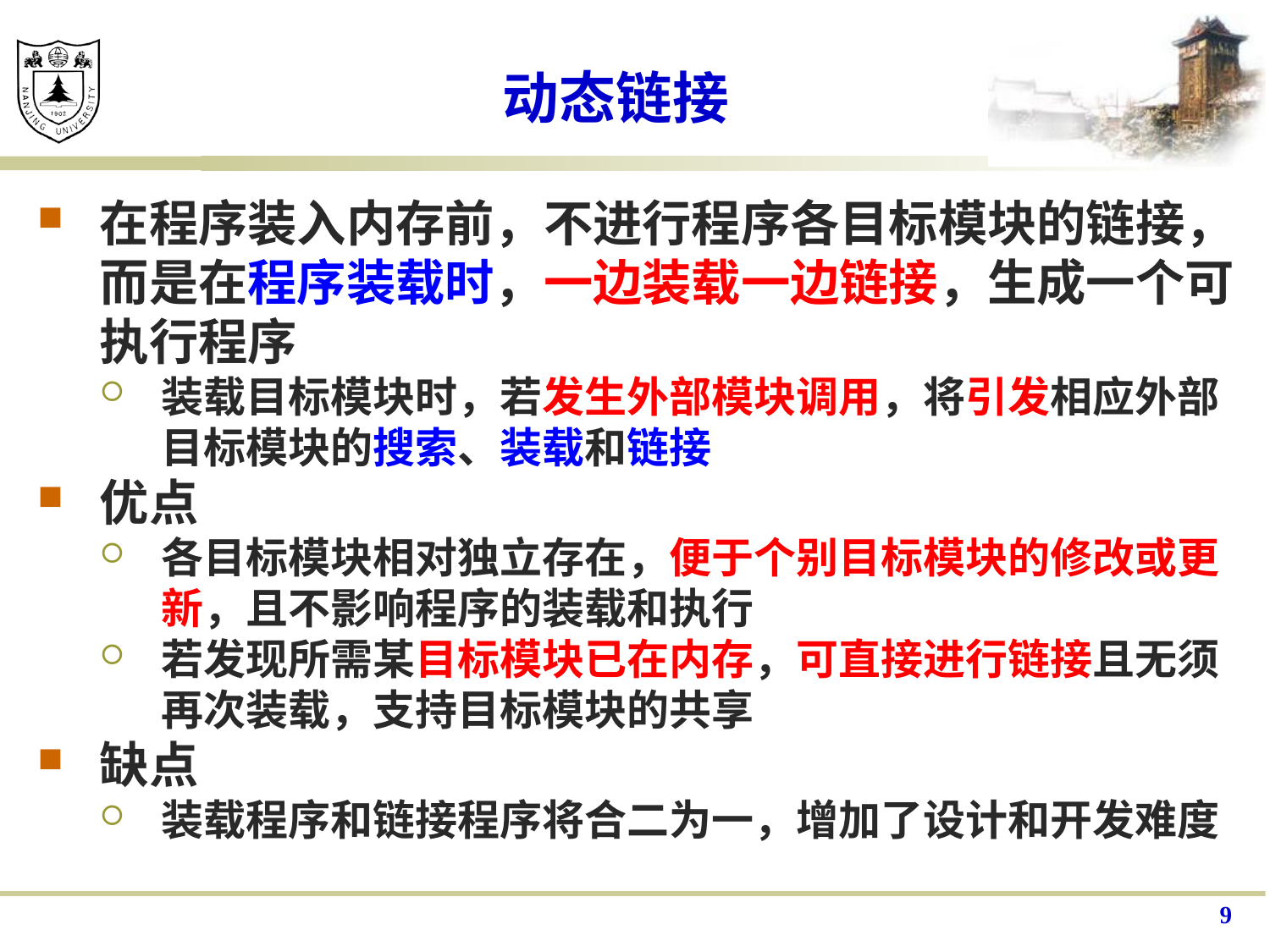

# 动态链接
在程序装入内存前，不进行程序各目标模块的链接，而是在程序装载时，一边装载一边链接，生成一个可执行程序
装载目标模块时，若发生外部模块调用，将引发相应外部目标模块的搜索、装载和链接
优点
各目标模块相对独立存在，便于个别目标模块的修改或更新，且不影响程序的装载和执行
若发现所需某目标模块已在内存，可直接进行链接且无须再次装载，支持目标模块的共享
缺点
装载程序和链接程序将合二为一，增加了设计和开发难度

9